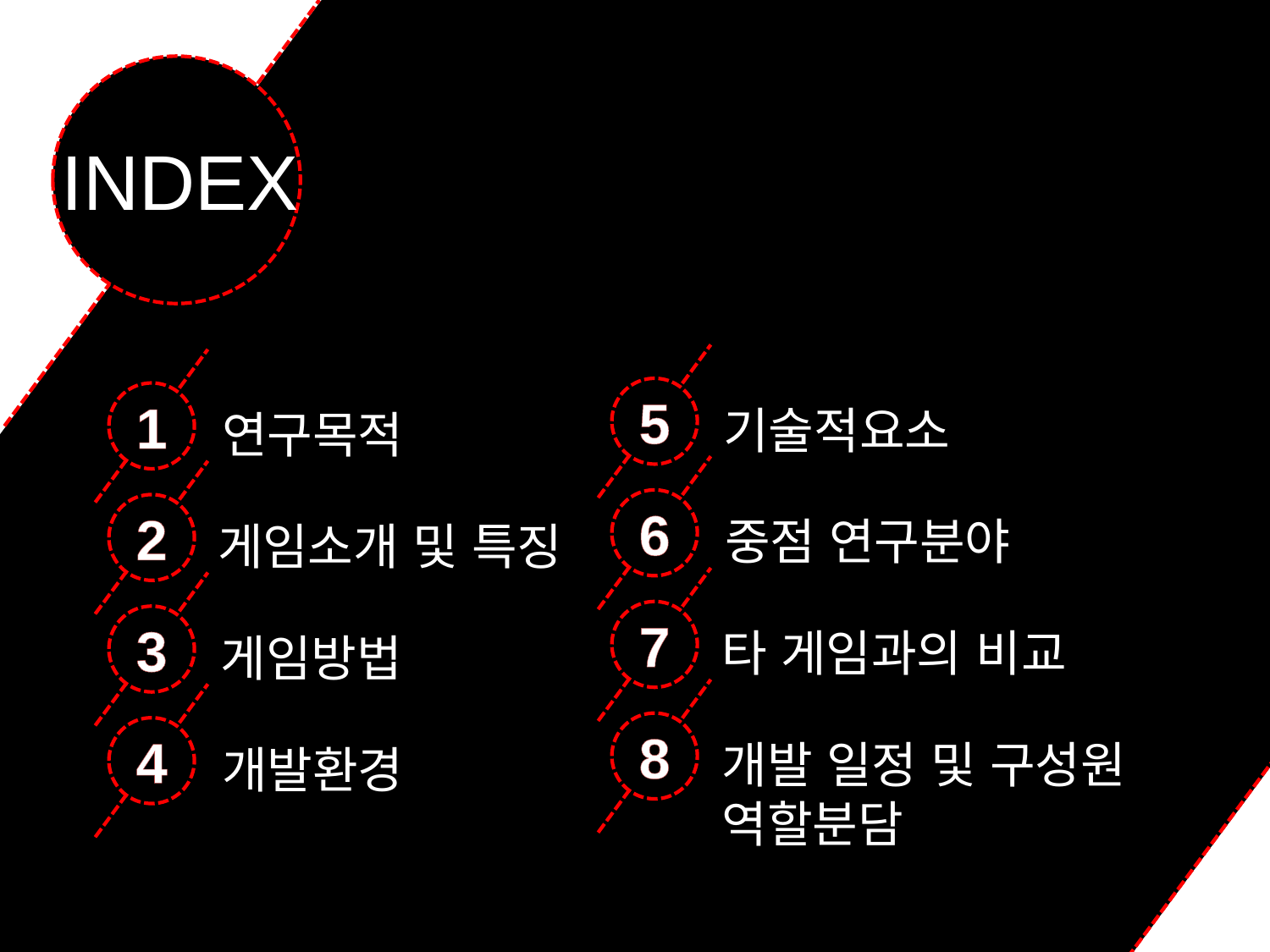

INDEX
5
기술적요소
1
연구목적
6
중점 연구분야
2
게임소개 및 특징
7
타 게임과의 비교
3
게임방법
8
개발 일정 및 구성원
역할분담
4
개발환경